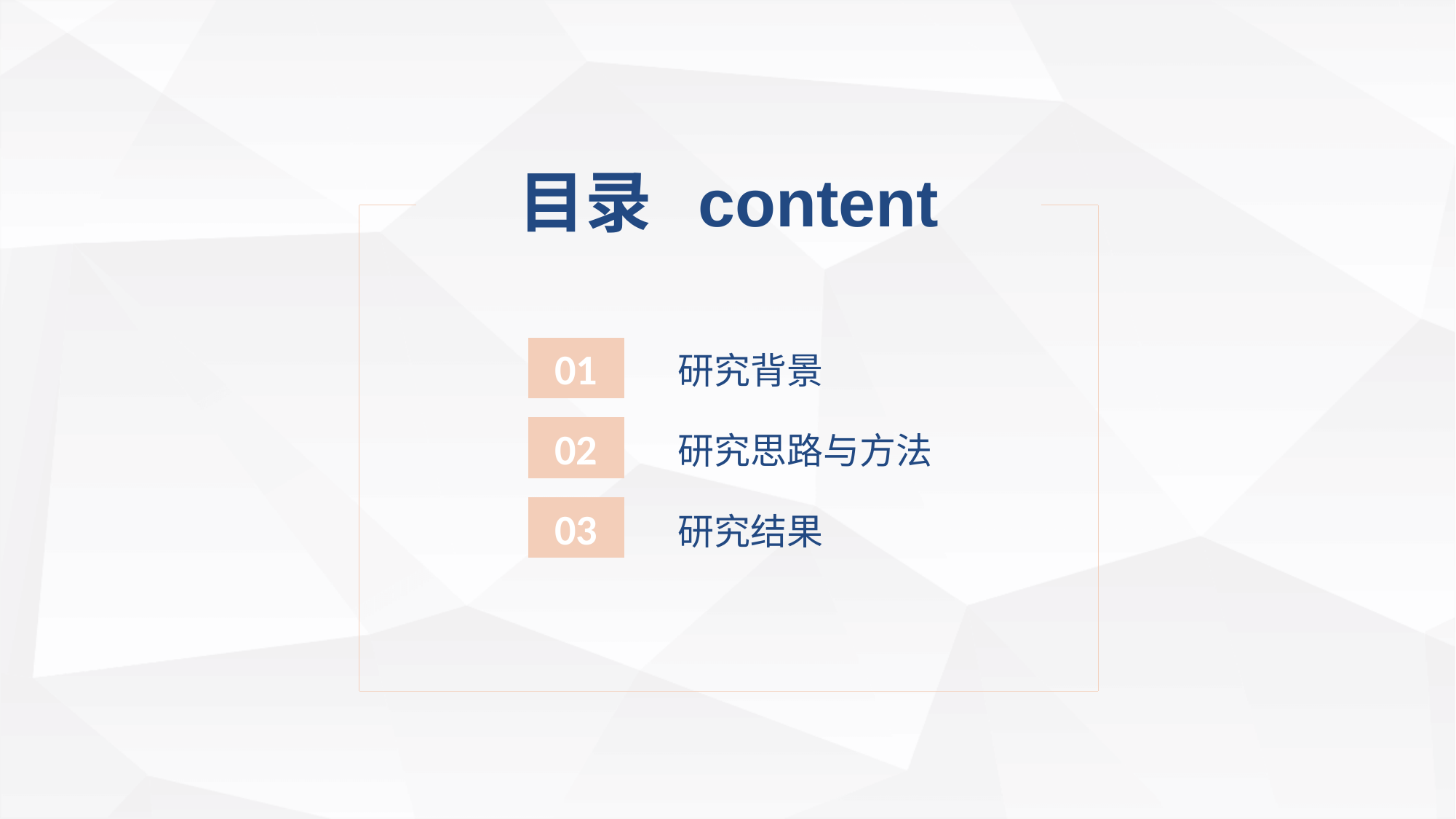

目录  content
01
研究背景
02
研究思路与方法
03
研究结果